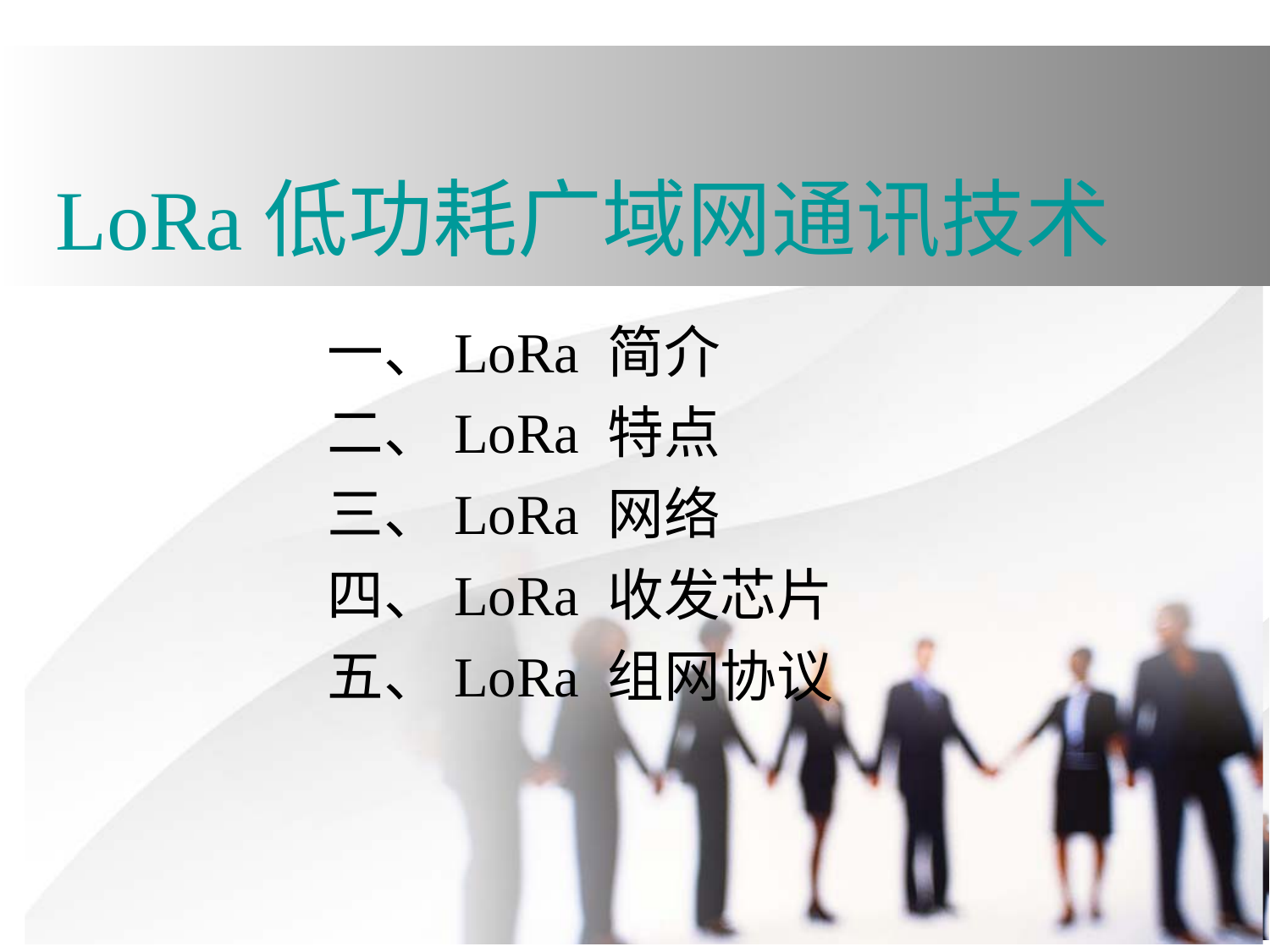

LoRa低功耗广域网通讯技术
一、LoRa 简介
二、LoRa 特点
三、LoRa 网络
四、LoRa 收发芯片
五、LoRa 组网协议